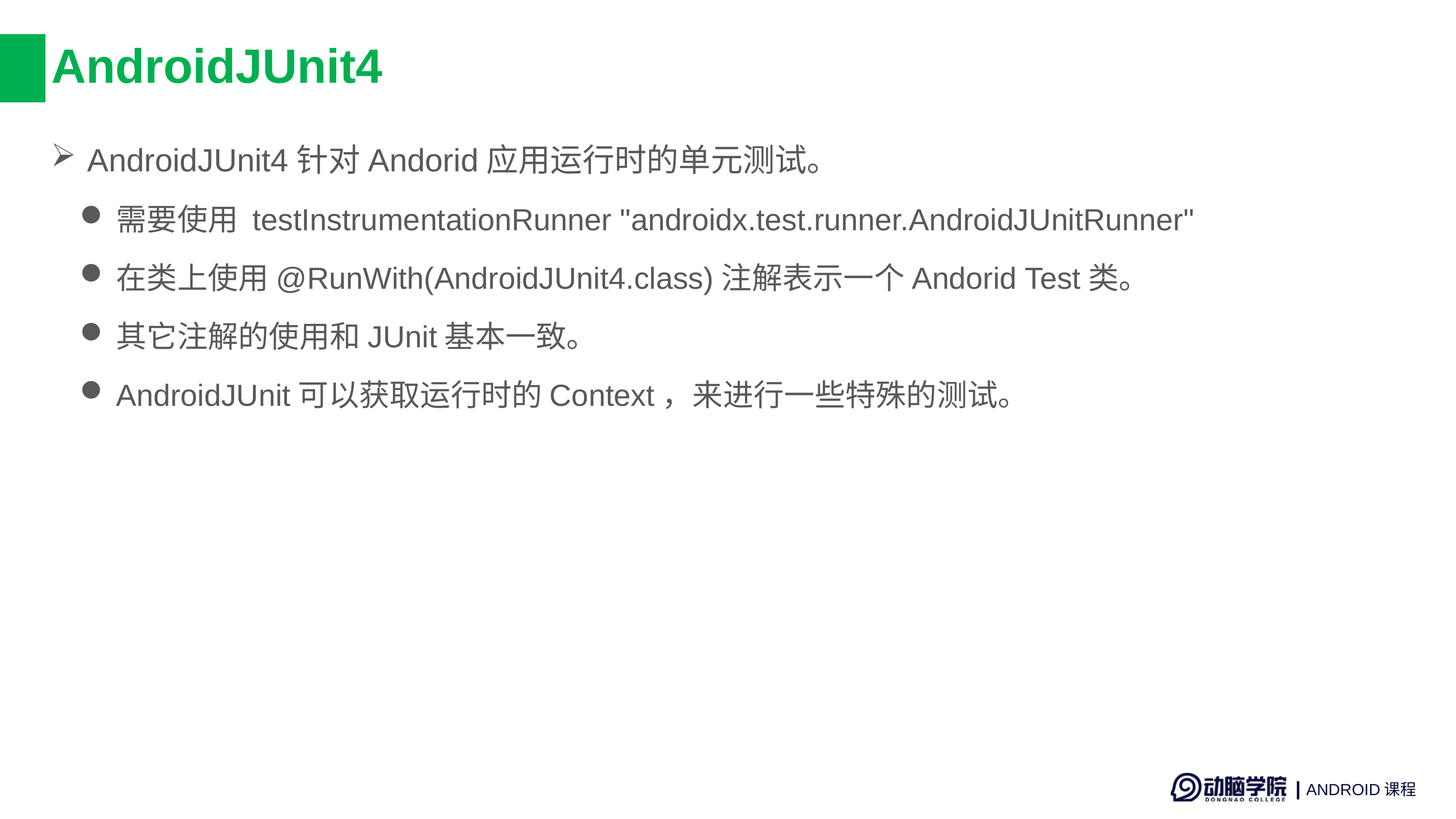

# AndroidJUnit4
AndroidJUnit4针对Andorid应用运行时的单元测试。
需要使用 testInstrumentationRunner "androidx.test.runner.AndroidJUnitRunner"
在类上使用@RunWith(AndroidJUnit4.class)注解表示一个Andorid Test类。
其它注解的使用和JUnit基本一致。
AndroidJUnit可以获取运行时的Context，来进行一些特殊的测试。